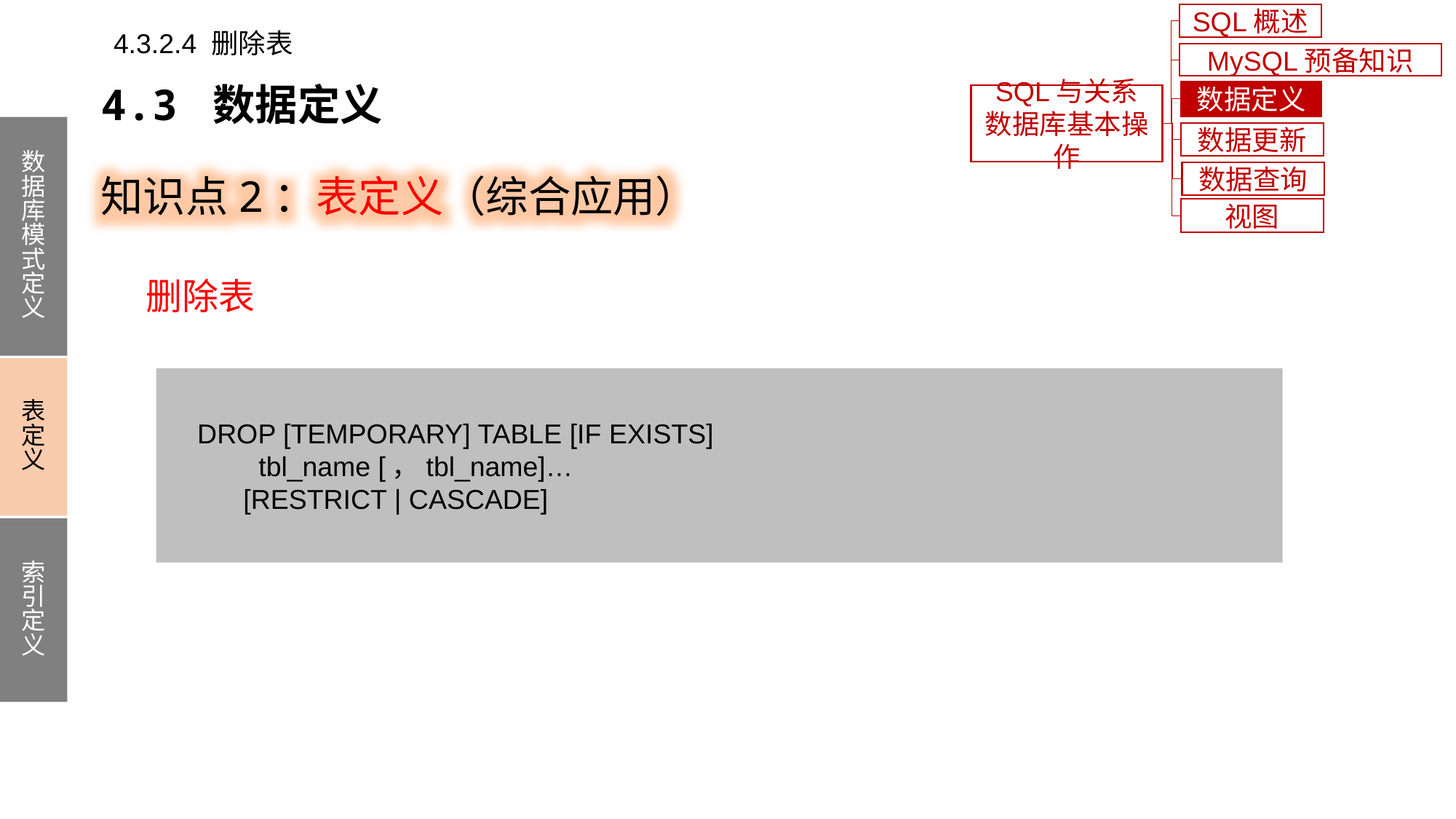

SQL概述
4.3.2.4 删除表
MySQL预备知识
4.3 数据定义
数据定义
SQL与关系数据库基本操作
数据库模式定义
表定义
索引定义
数据更新
知识点2：表定义（综合应用）
数据查询
视图
删除表
    DROP [TEMPORARY] TABLE [IF EXISTS]
            tbl_name [，tbl_name]…
          [RESTRICT | CASCADE]